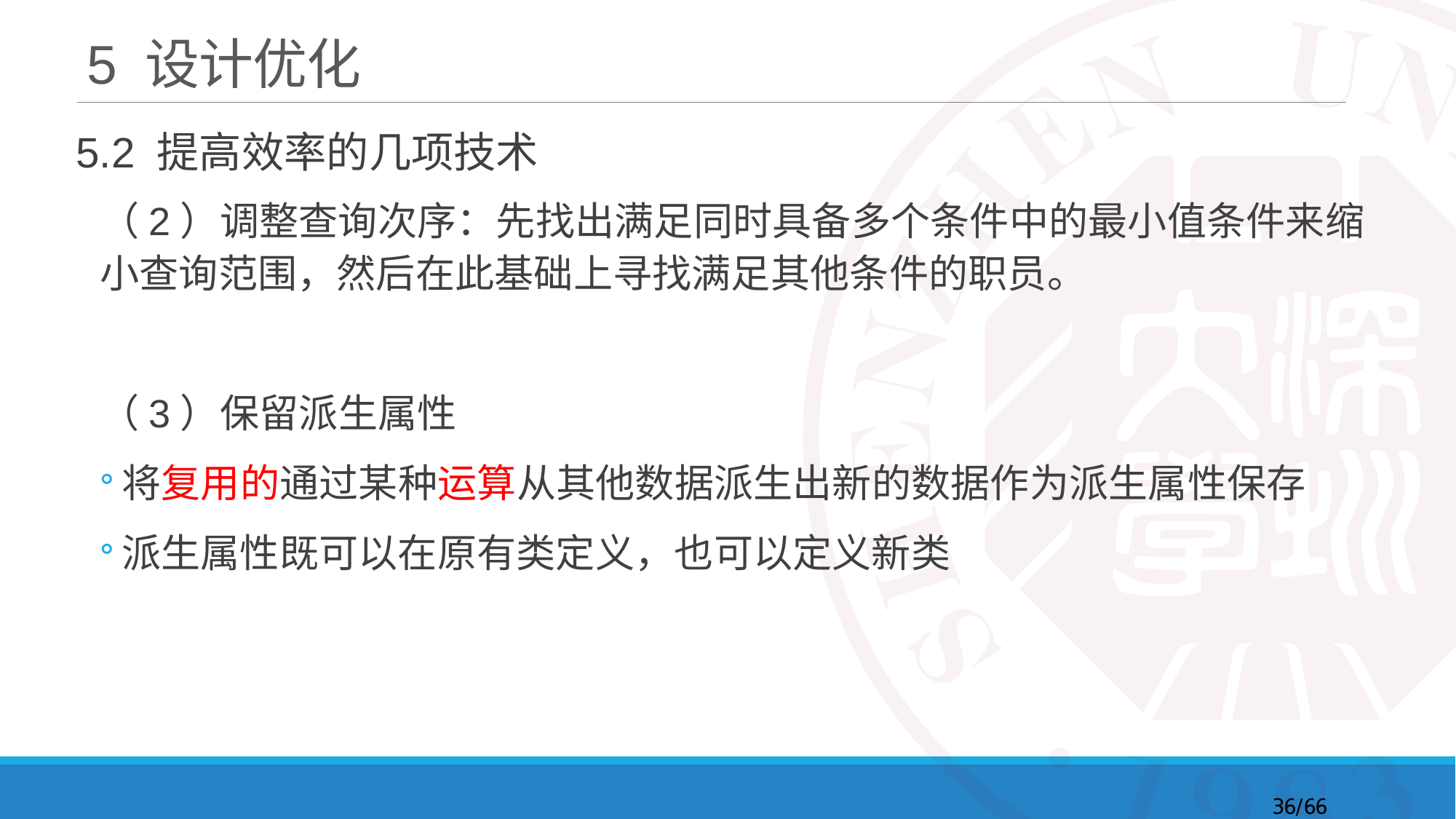

# 5 设计优化
5.2 提高效率的几项技术
（2）调整查询次序：先找出满足同时具备多个条件中的最小值条件来缩小查询范围，然后在此基础上寻找满足其他条件的职员。

（3）保留派生属性
将复用的通过某种运算从其他数据派生出新的数据作为派生属性保存
派生属性既可以在原有类定义，也可以定义新类

36/66